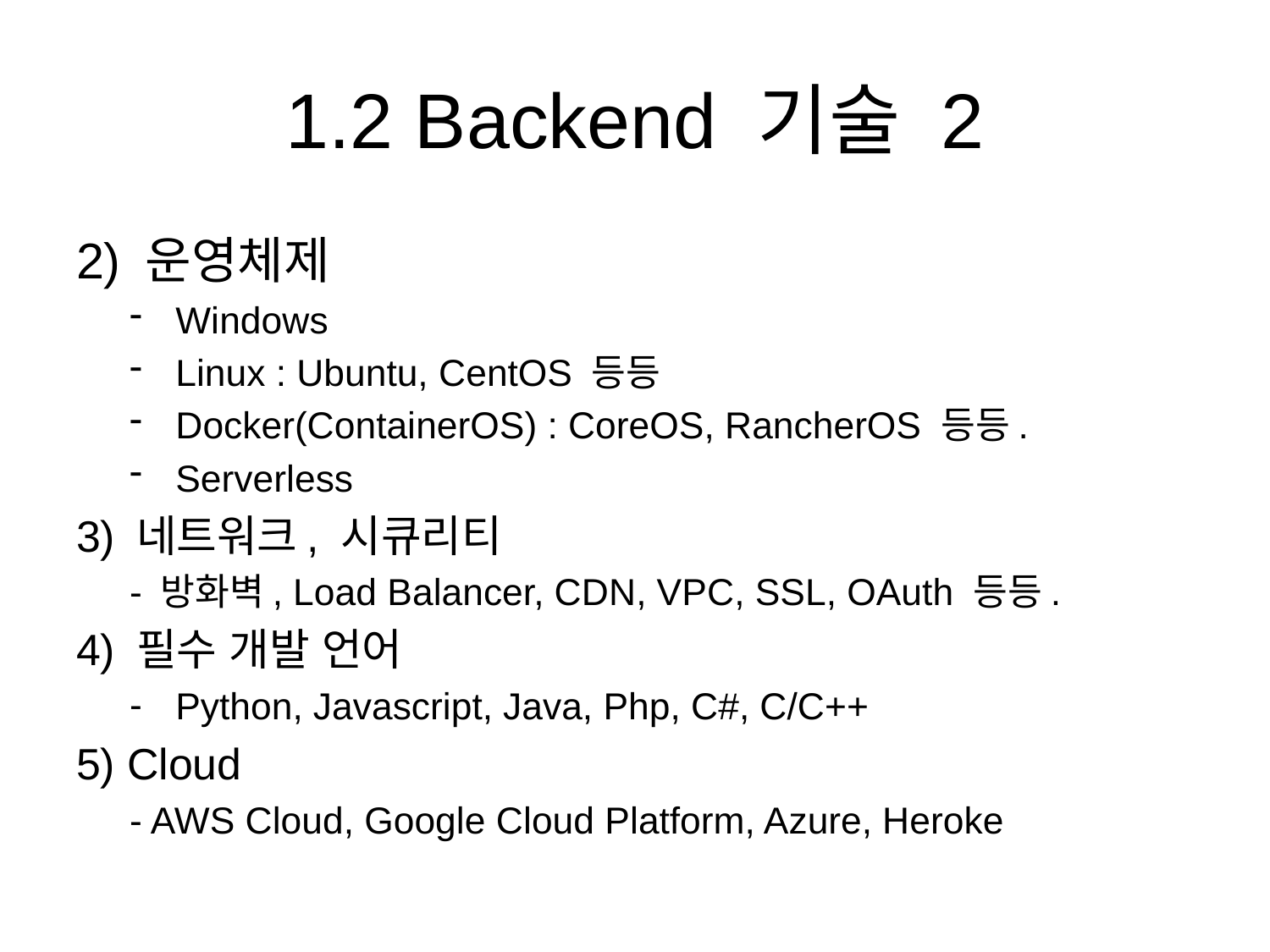

# 1.2 Backend 기술 2
2) 운영체제
Windows
Linux : Ubuntu, CentOS 등등
Docker(ContainerOS) : CoreOS, RancherOS 등등.
Serverless
3) 네트워크, 시큐리티
- 방화벽, Load Balancer, CDN, VPC, SSL, OAuth 등등.
4) 필수 개발 언어
Python, Javascript, Java, Php, C#, C/C++
5) Cloud
- AWS Cloud, Google Cloud Platform, Azure, Heroke